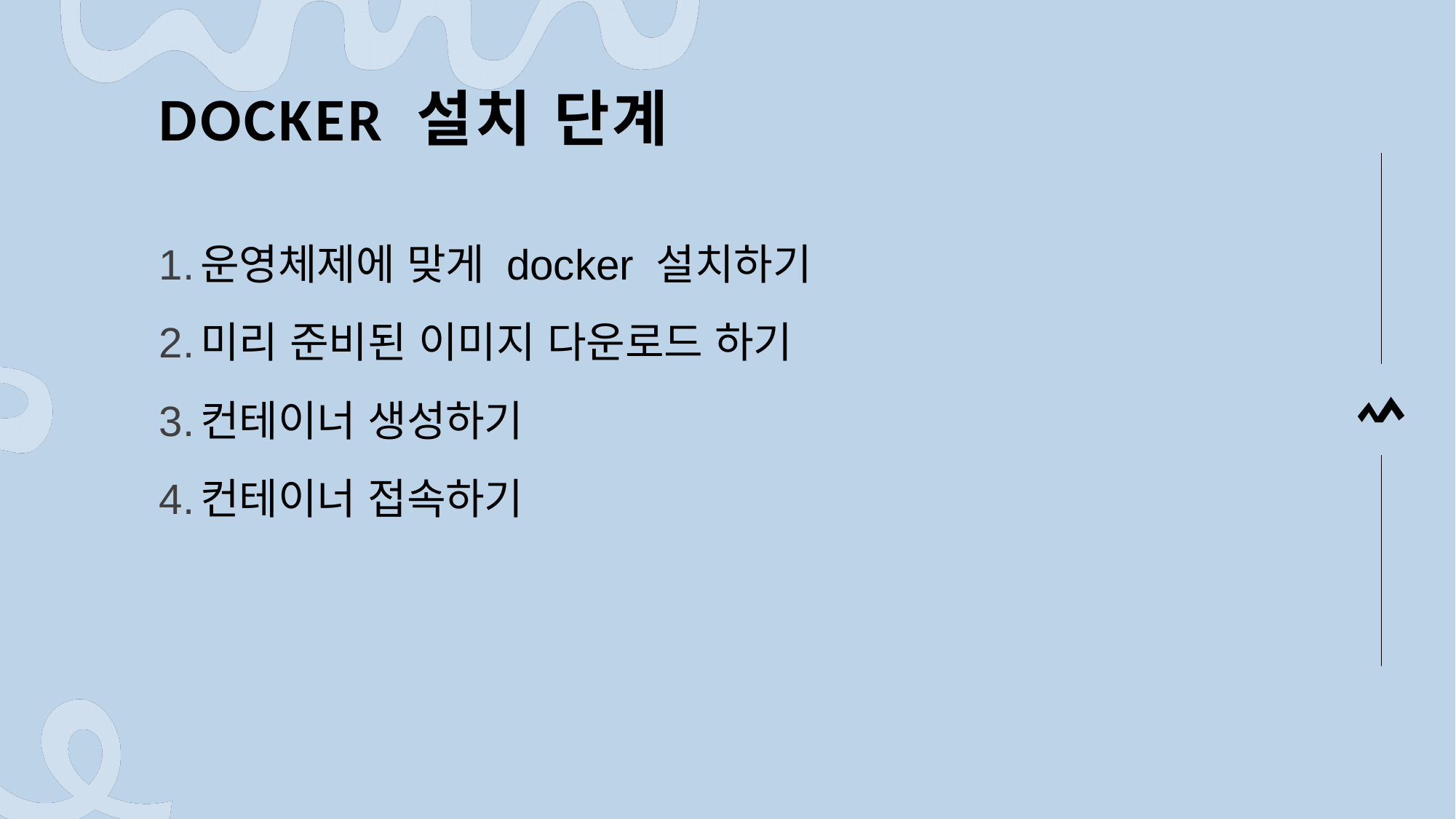

# Docker 설치 단계
운영체제에 맞게 docker 설치하기
미리 준비된 이미지 다운로드 하기
컨테이너 생성하기
컨테이너 접속하기